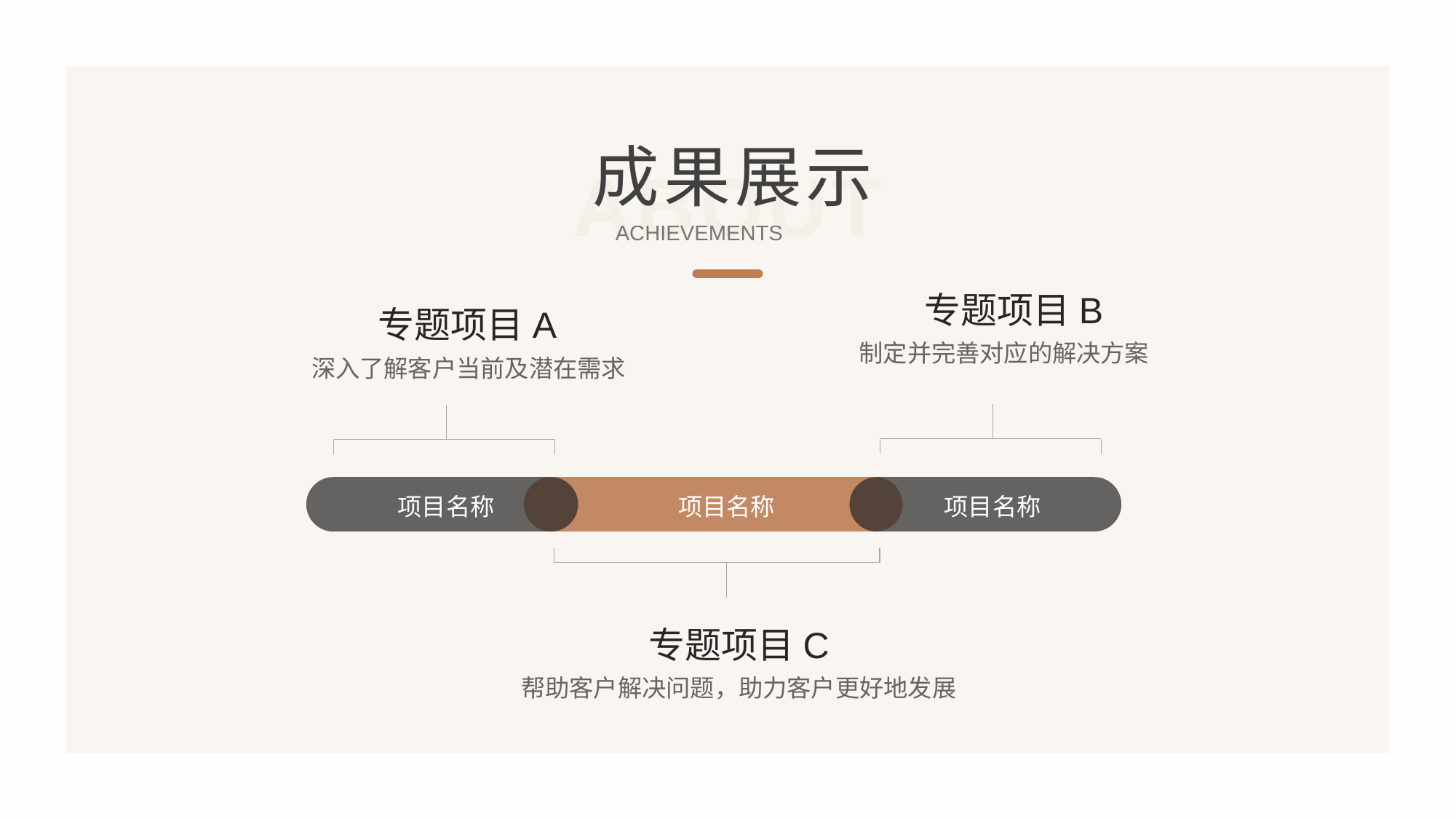

成果展示
ABOUT
ACHIEVEMENTS
专题项目B
制定并完善对应的解决方案
专题项目A
深入了解客户当前及潜在需求

项目名称
项目名称
项目名称
专题项目C
帮助客户解决问题，助力客户更好地发展